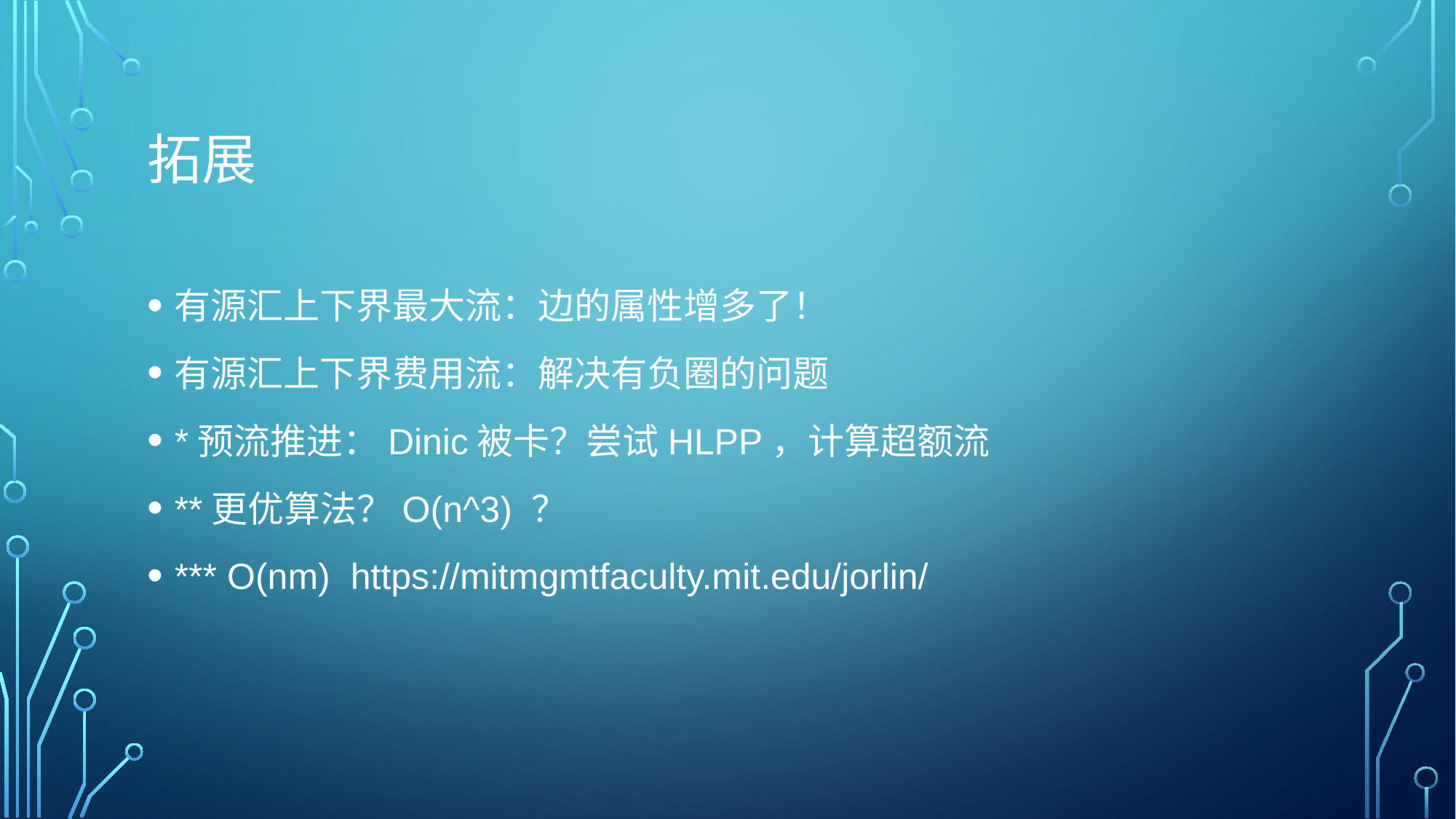

# 拓展
有源汇上下界最大流：边的属性增多了！
有源汇上下界费用流：解决有负圈的问题
*预流推进：Dinic被卡？尝试HLPP，计算超额流
**更优算法？O(n^3) ？
*** O(nm)  https://mitmgmtfaculty.mit.edu/jorlin/